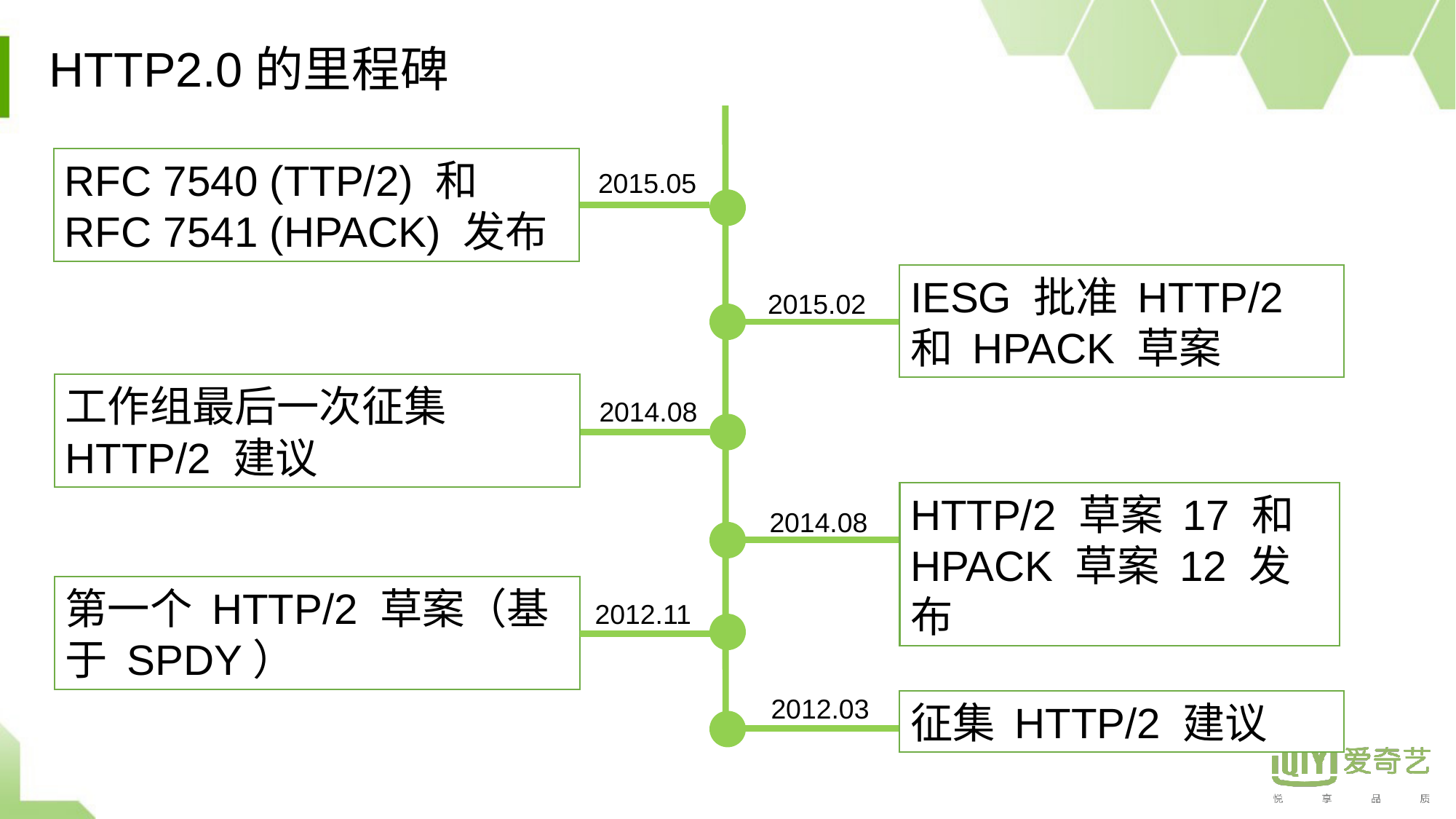

# HTTP2.0的里程碑
RFC 7540 (TTP/2) 和 RFC 7541 (HPACK) 发布
2015.05

IESG 批准 HTTP/2 和 HPACK 草案
2015.02

工作组最后一次征集 HTTP/2 建议
2014.08

HTTP/2 草案 17 和 HPACK 草案 12 发布
2014.08

第一个 HTTP/2 草案（基于 SPDY）
2012.11

2012.03
征集 HTTP/2 建议